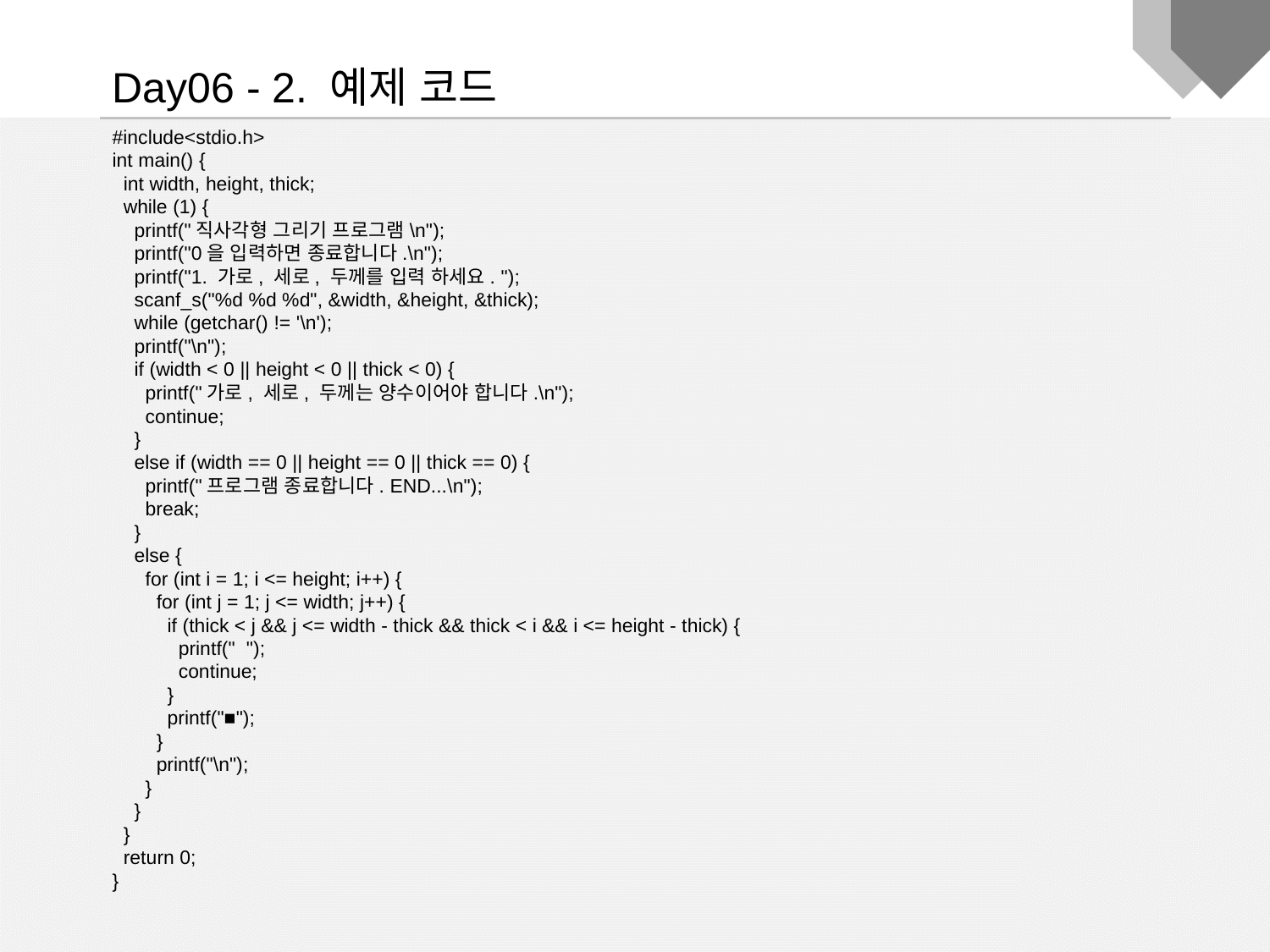

Day06 - 2. 예제 코드
#include<stdio.h>
int main() {
  int width, height, thick;
  while (1) {
    printf("직사각형 그리기 프로그램\n");
    printf("0을 입력하면 종료합니다.\n");
    printf("1. 가로, 세로, 두께를 입력 하세요. ");
    scanf_s("%d %d %d", &width, &height, &thick);
    while (getchar() != '\n');
    printf("\n");
    if (width < 0 || height < 0 || thick < 0) {
      printf("가로, 세로, 두께는 양수이어야 합니다.\n");
      continue;
    }
    else if (width == 0 || height == 0 || thick == 0) {
      printf("프로그램 종료합니다. END...\n");
      break;
    }
    else {
      for (int i = 1; i <= height; i++) {
        for (int j = 1; j <= width; j++) {
          if (thick < j && j <= width - thick && thick < i && i <= height - thick) {
            printf("  ");
            continue;
          }
          printf("■");
        }
        printf("\n");
      }
    }
  }
  return 0;
}